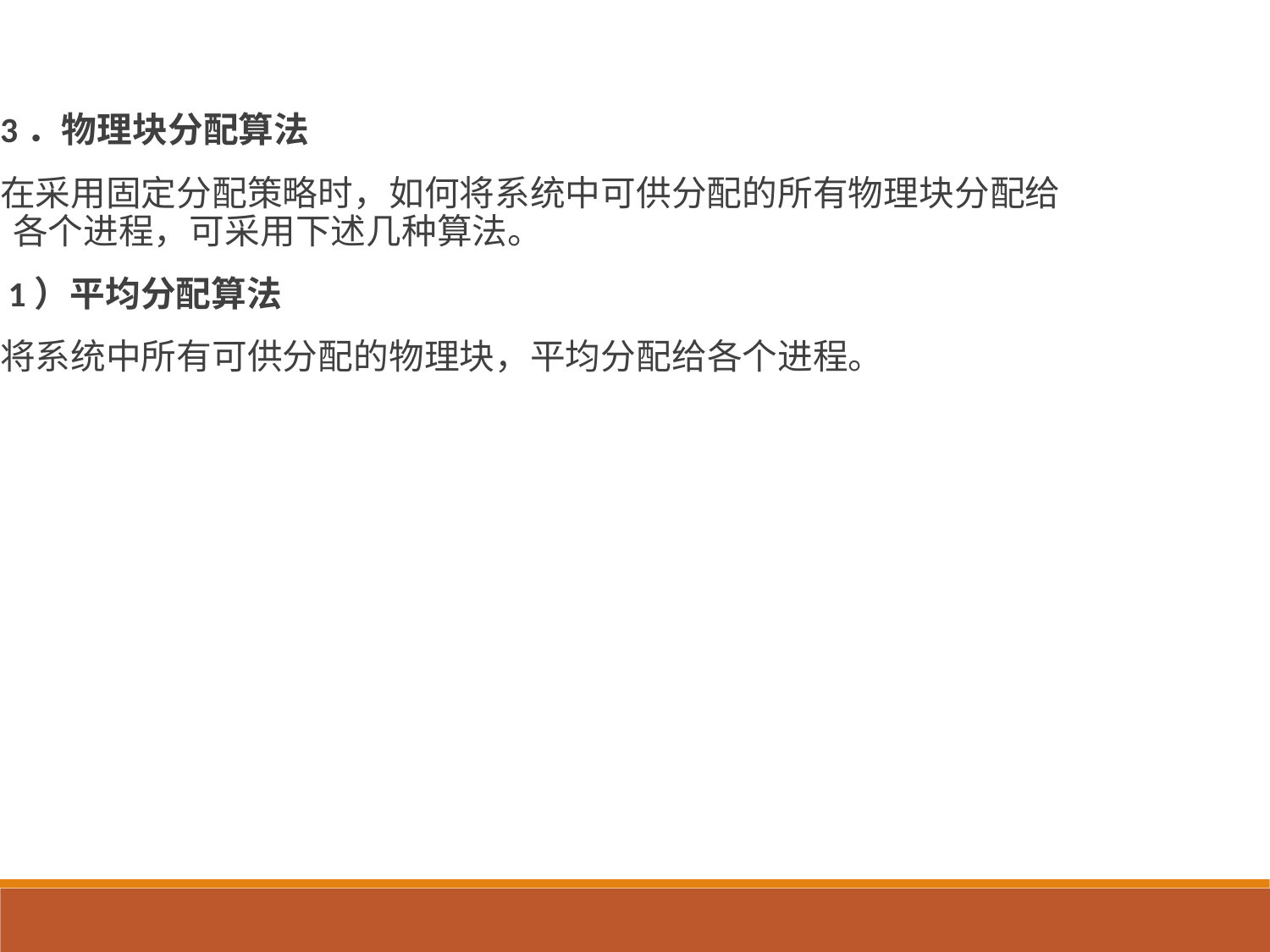

3．物理块分配算法
在采用固定分配策略时，如何将系统中可供分配的所有物理块分配给各个进程，可采用下述几种算法。
 1）平均分配算法
将系统中所有可供分配的物理块，平均分配给各个进程。